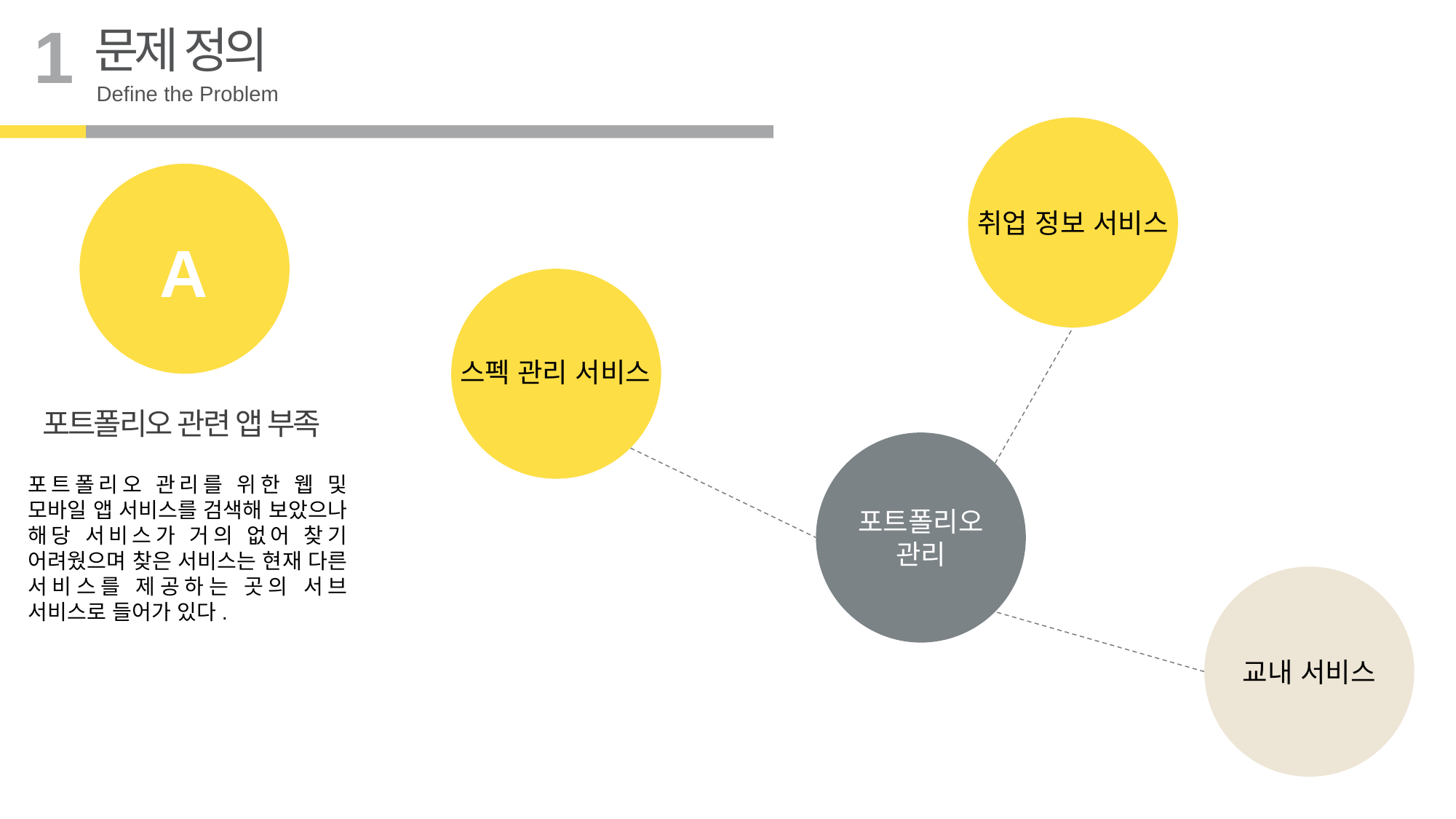

1
문제 정의
Define the Problem

취업 정보 서비스

A

스펙 관리 서비스
포트폴리오 관련 앱 부족
포트폴리오 관리를 위한 웹 및 모바일 앱 서비스를 검색해 보았으나 해당 서비스가 거의 없어 찾기 어려웠으며 찾은 서비스는 현재 다른 서비스를 제공하는 곳의 서브 서비스로 들어가 있다.
포트폴리오
관리

교내 서비스